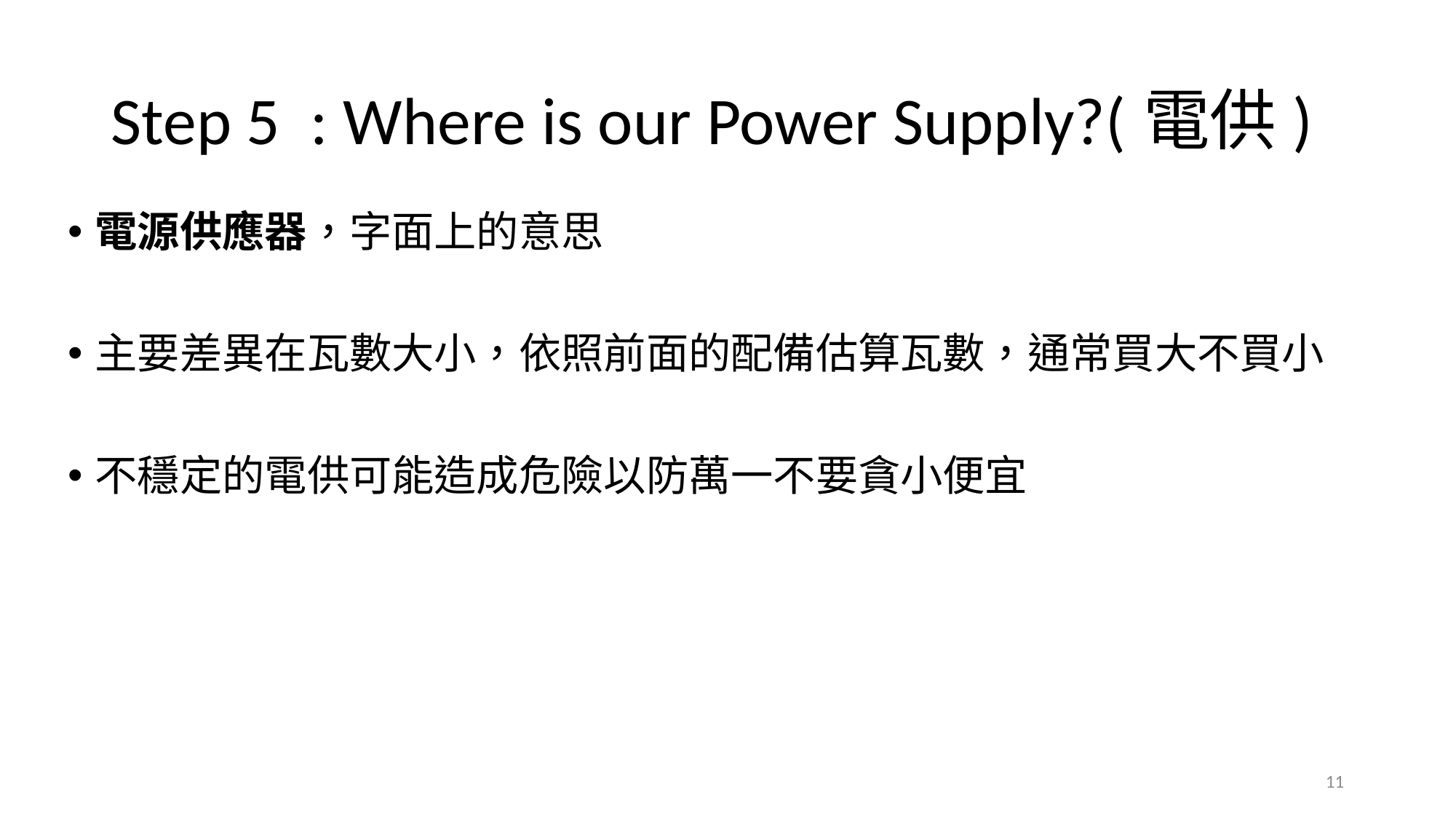

# Step 5  : Where is our Power Supply?(電供)
電源供應器，字面上的意思

主要差異在瓦數大小，依照前面的配備估算瓦數，通常買大不買小

不穩定的電供可能造成危險以防萬一不要貪小便宜

11